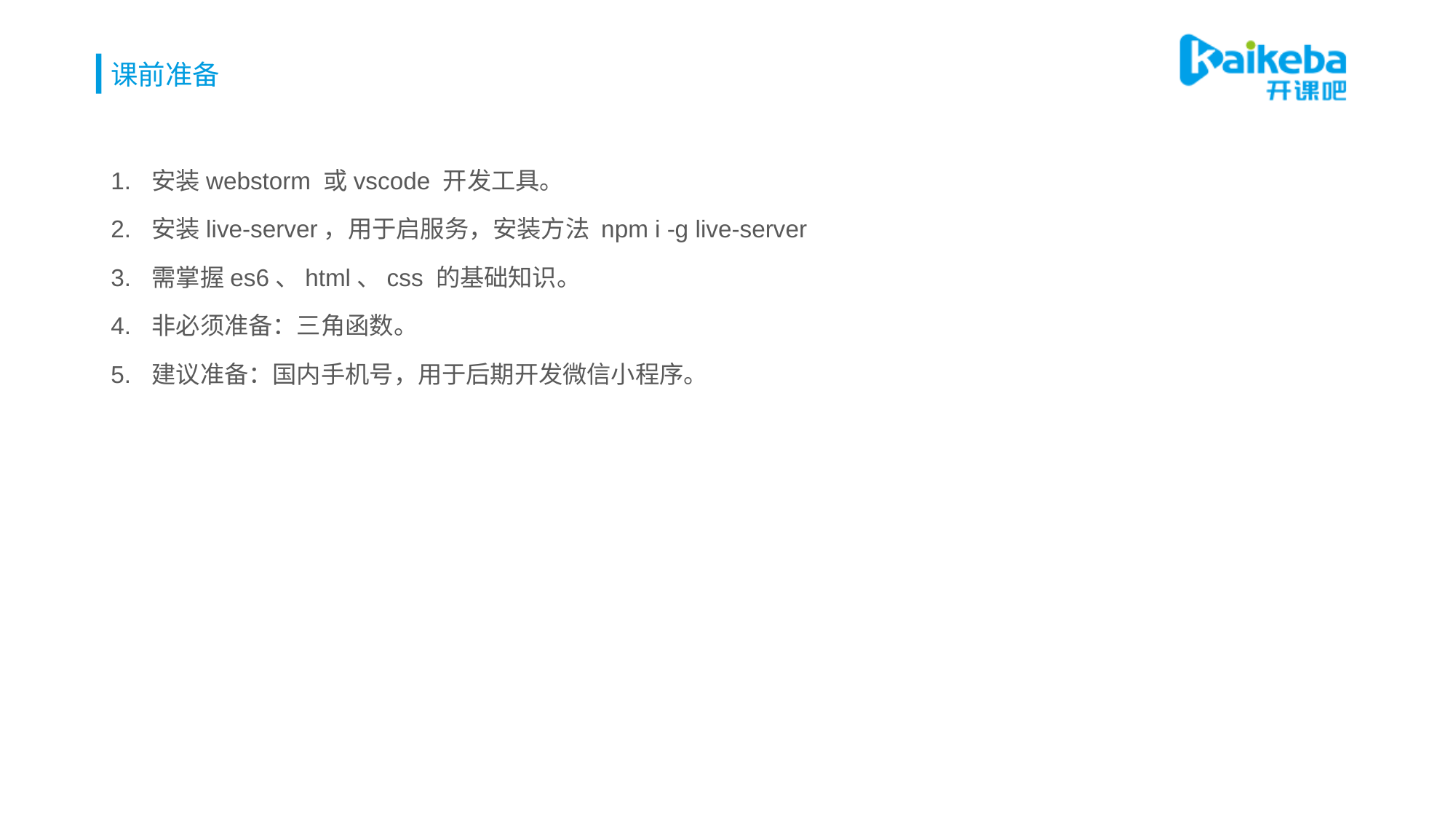

# 课前准备
安装webstorm 或vscode 开发工具。
安装live-server，用于启服务，安装方法 npm i -g live-server
需掌握es6、html、css 的基础知识。
非必须准备：三角函数。
建议准备：国内手机号，用于后期开发微信小程序。